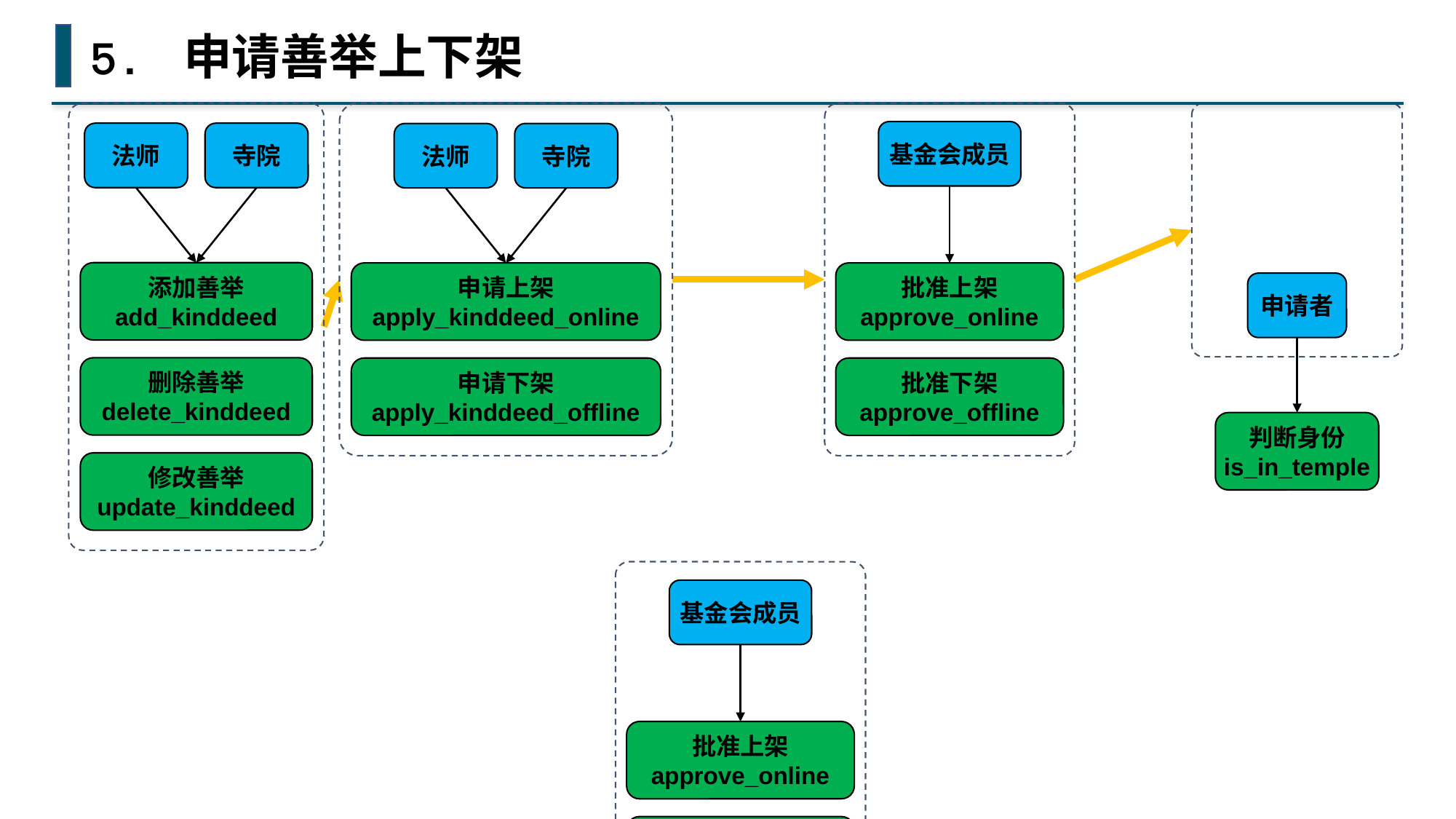

5. 申请善举上下架

法师
寺院
添加善举
add_kinddeed
删除善举
delete_kinddeed
修改善举
update_kinddeed

法师
寺院
申请上架
apply_kinddeed_online
申请下架
apply_kinddeed_offline

基金会成员
批准上架
approve_online
批准下架
approve_offline

申请者
判断身份
is_in_temple

基金会成员
批准上架
approve_online
批准下架
approve_offline